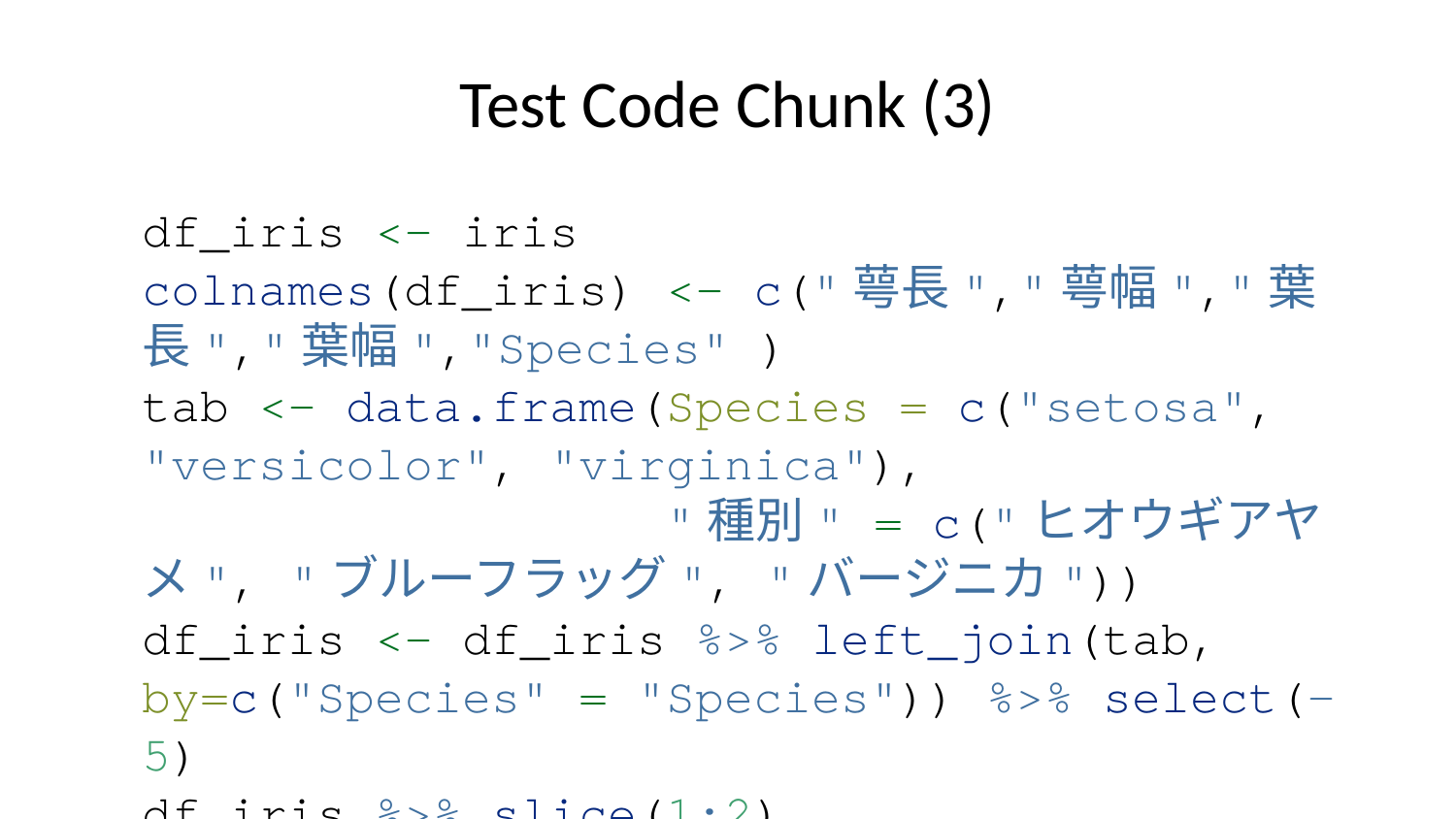

# Test Code Chunk (3)
df_iris <- iris
colnames(df_iris) <- c("萼長","萼幅","葉長","葉幅","Species" )
tab <- data.frame(Species = c("setosa", "versicolor", "virginica"),
                  "種別" = c("ヒオウギアヤメ", "ブルーフラッグ", "バージニカ"))
df_iris <- df_iris %>% left_join(tab, by=c("Species" = "Species")) %>% select(-5)
df_iris %>% slice(1:2)
##   萼長 萼幅 葉長 葉幅           種別
## 1  5.1  3.5  1.4  0.2 ヒオウギアヤメ
## 2  4.9  3.0  1.4  0.2 ヒオウギアヤメ